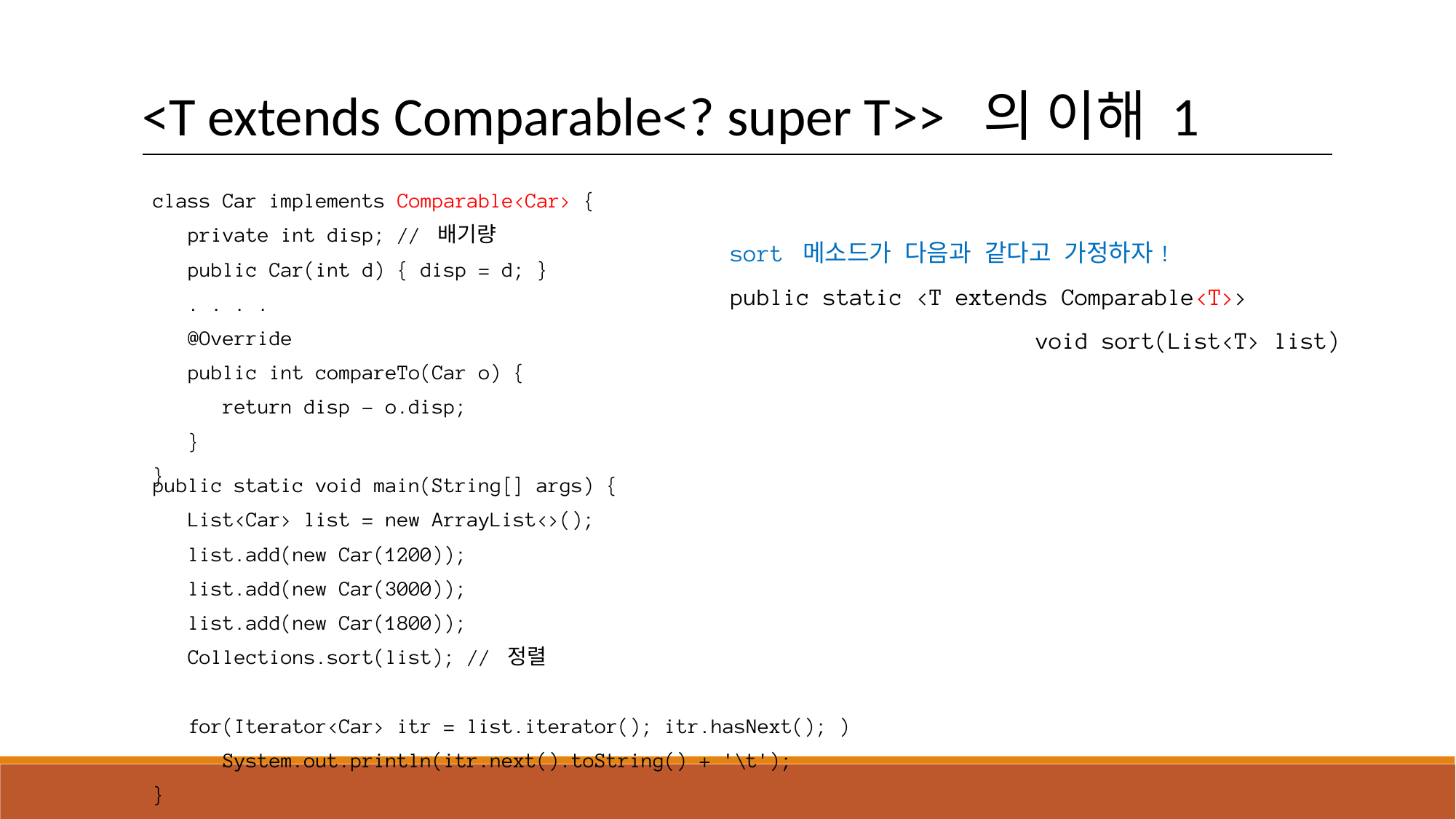

<T extends Comparable<? super T>>  의 이해 1
class Car implements Comparable<Car> {
   private int disp; // 배기량
   public Car(int d) { disp = d; }
   . . . .
   @Override
   public int compareTo(Car o) {
      return disp - o.disp;
   }
}
sort 메소드가 다음과 같다고 가정하자!
public static <T extends Comparable<T>>
                       void sort(List<T> list)
public static void main(String[] args) {
   List<Car> list = new ArrayList<>();
   list.add(new Car(1200));
   list.add(new Car(3000));
   list.add(new Car(1800));
   Collections.sort(list); // 정렬

   for(Iterator<Car> itr = list.iterator(); itr.hasNext(); )
      System.out.println(itr.next().toString() + '\t');
}